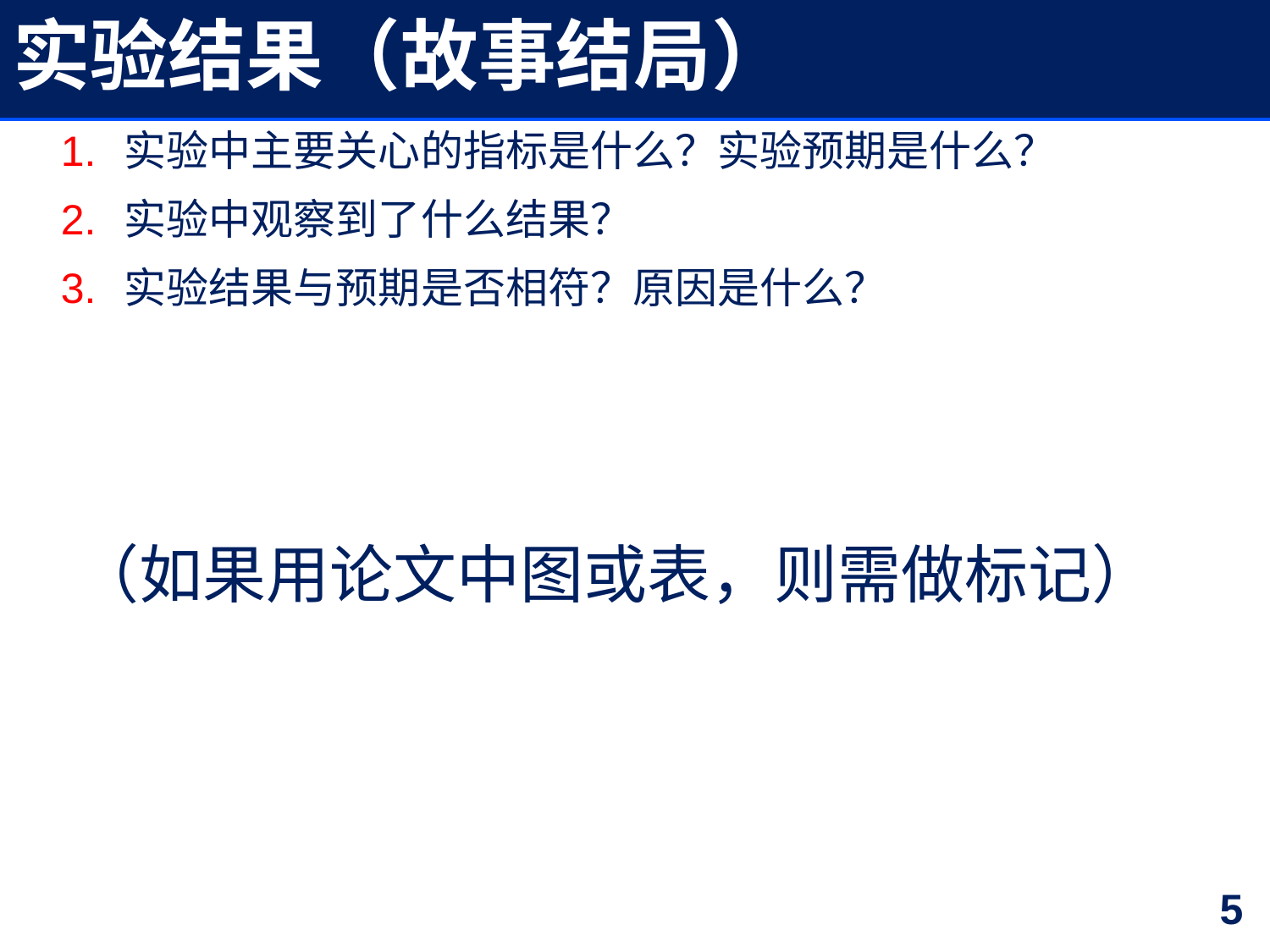

# 实验结果（故事结局）
实验中主要关心的指标是什么？实验预期是什么？
实验中观察到了什么结果？
实验结果与预期是否相符？原因是什么？

（如果用论文中图或表，则需做标记）

5